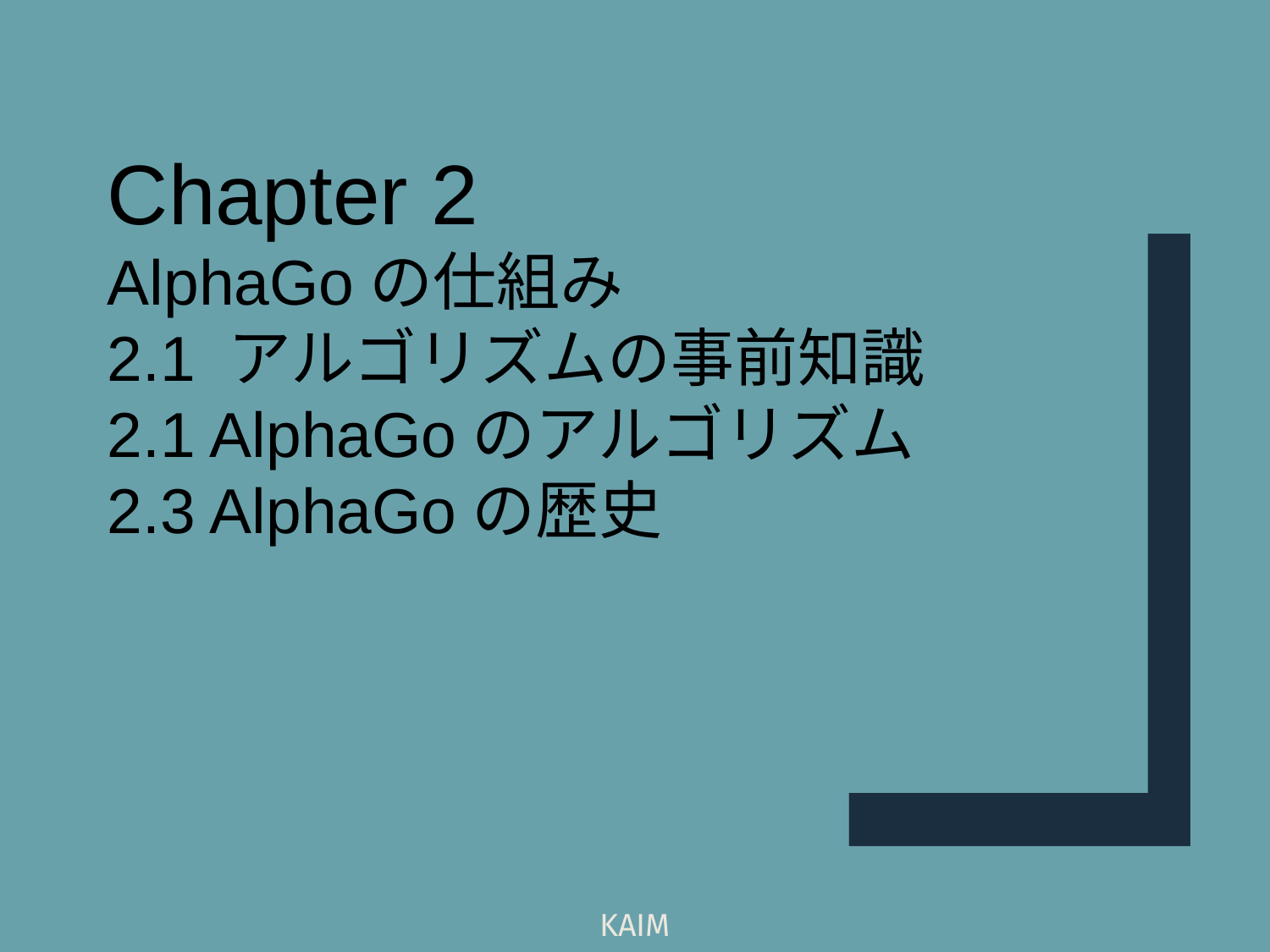

Chapter 2
AlphaGoの仕組み
2.1 アルゴリズムの事前知識
2.1 AlphaGoのアルゴリズム
2.3 AlphaGoの歴史
KAIM